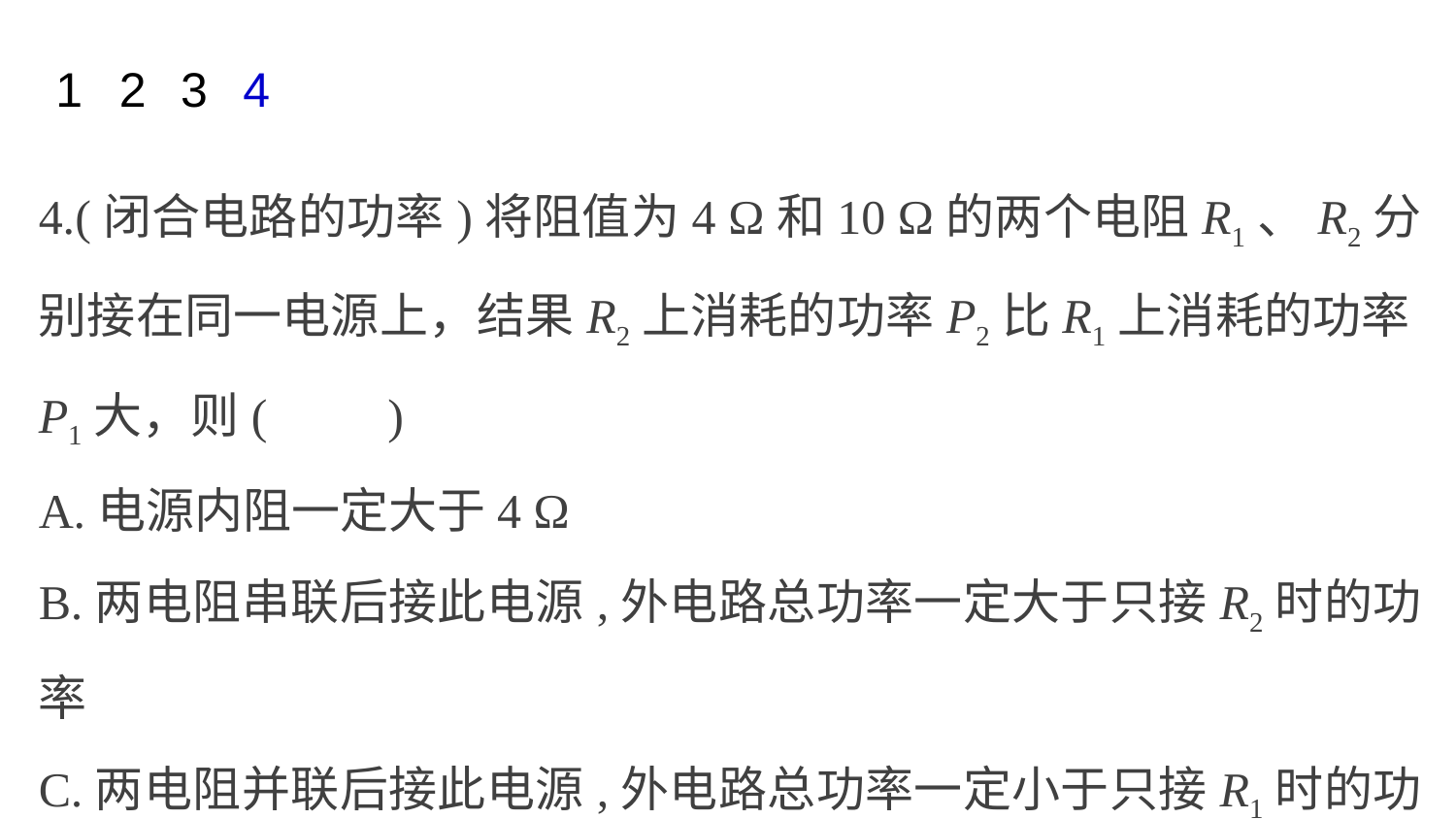

1
2
3
4
4.(闭合电路的功率)将阻值为4 Ω和10 Ω的两个电阻R1、R2分别接在同一电源上，结果R2上消耗的功率P2比R1上消耗的功率P1大，则(　　)
A.电源内阻一定大于4 Ω
B.两电阻串联后接此电源,外电路总功率一定大于只接R2时的功率
C.两电阻并联后接此电源,外电路总功率一定小于只接R1时的功率
D.只接R1时电源消耗的功率一定大于只接R2时消耗的功率